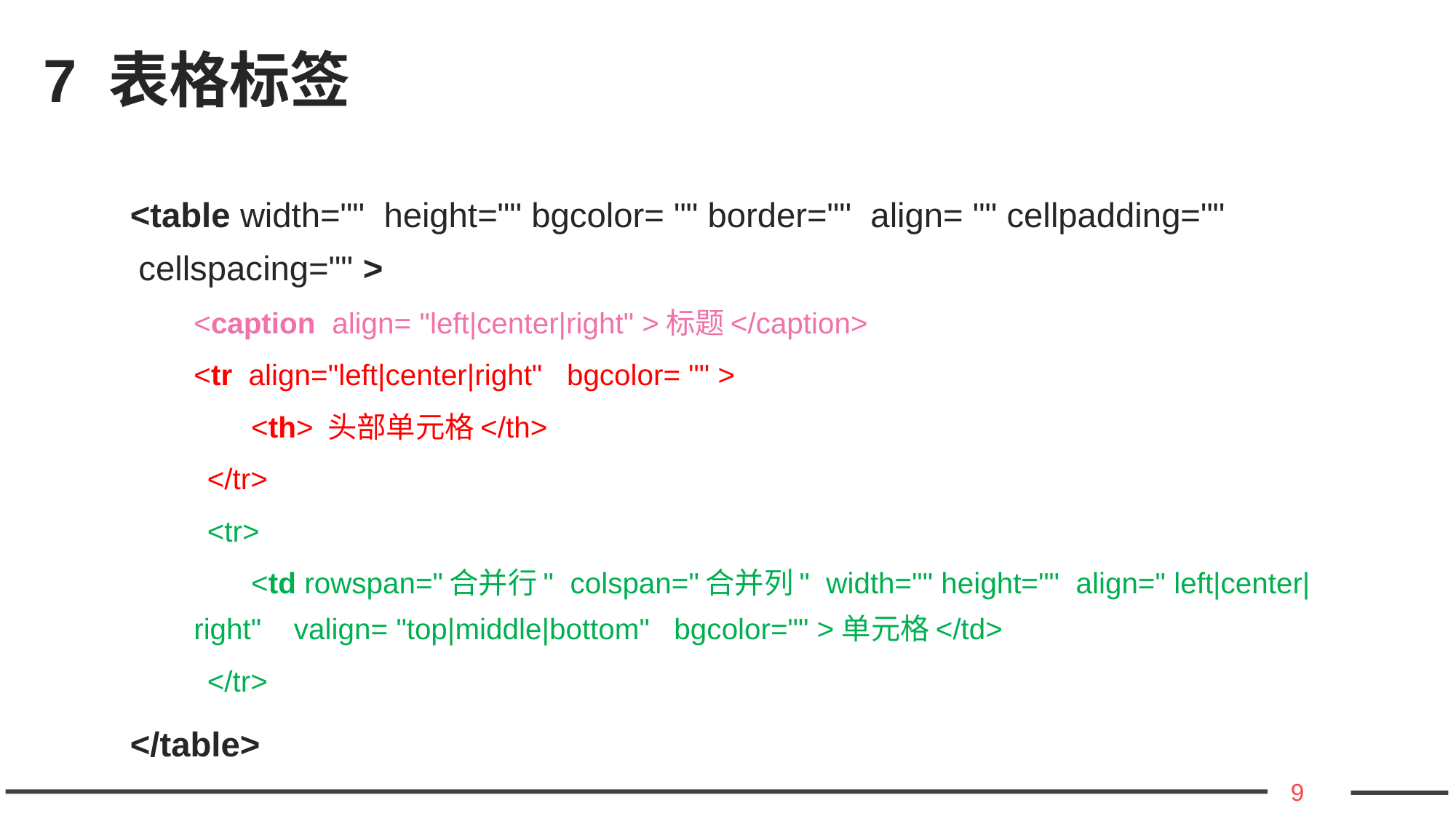

# 7 表格标签
  <table width=""  height="" bgcolor= "" border=""  align= "" cellpadding=""  cellspacing="" >
	<caption  align= "left|center|right" >标题</caption>
	<tr  align="left|center|right"   bgcolor= "" >
	       <th> 头部单元格</th>
     </tr>
     <tr>
	       <td rowspan="合并行"  colspan="合并列"  width="" height=""  align=" left|center|right"    valign= "top|middle|bottom"   bgcolor="" >单元格</td>
     </tr>
  </table>